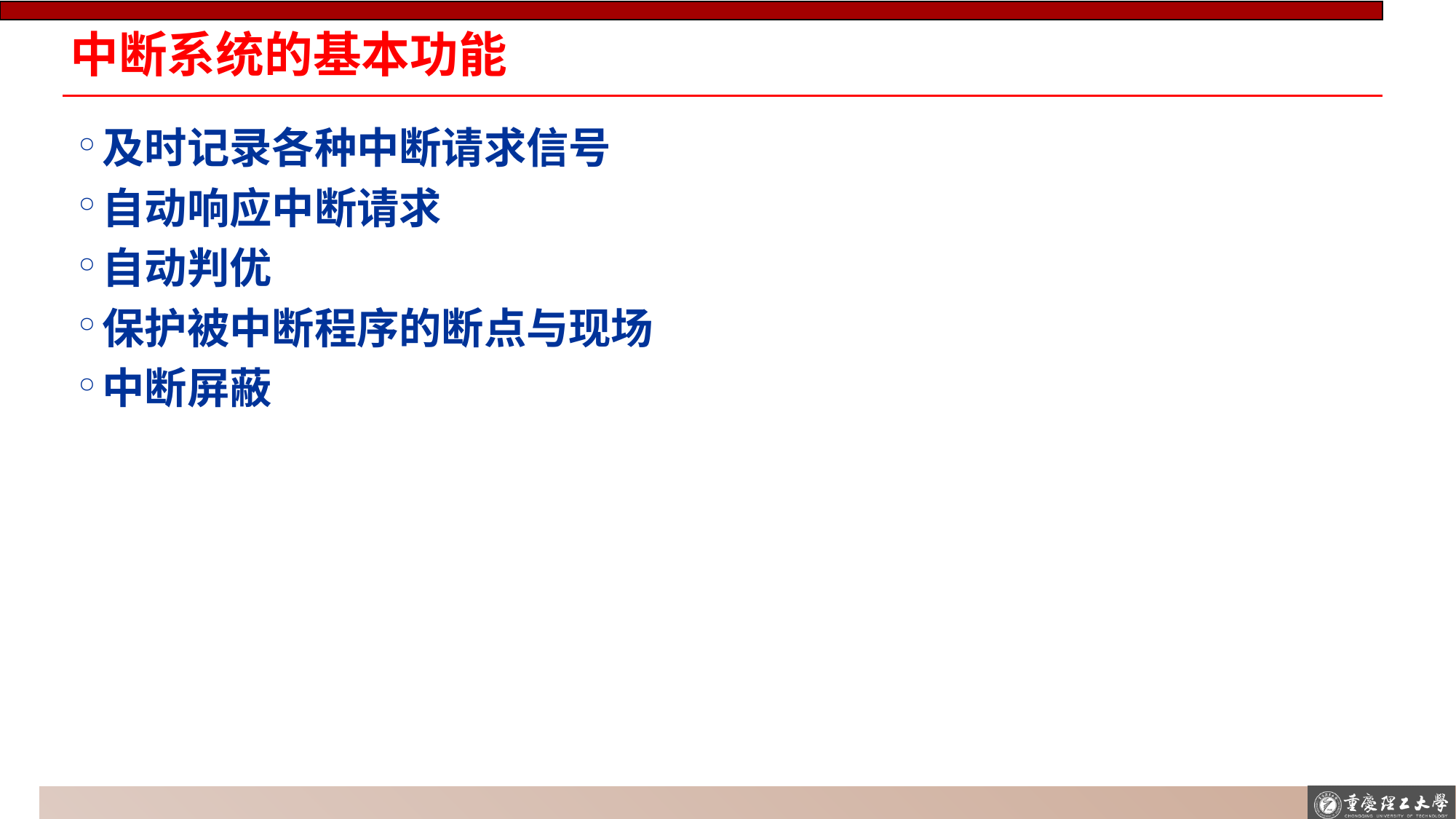

# 中断系统的基本功能
及时记录各种中断请求信号
自动响应中断请求
自动判优
保护被中断程序的断点与现场
中断屏蔽